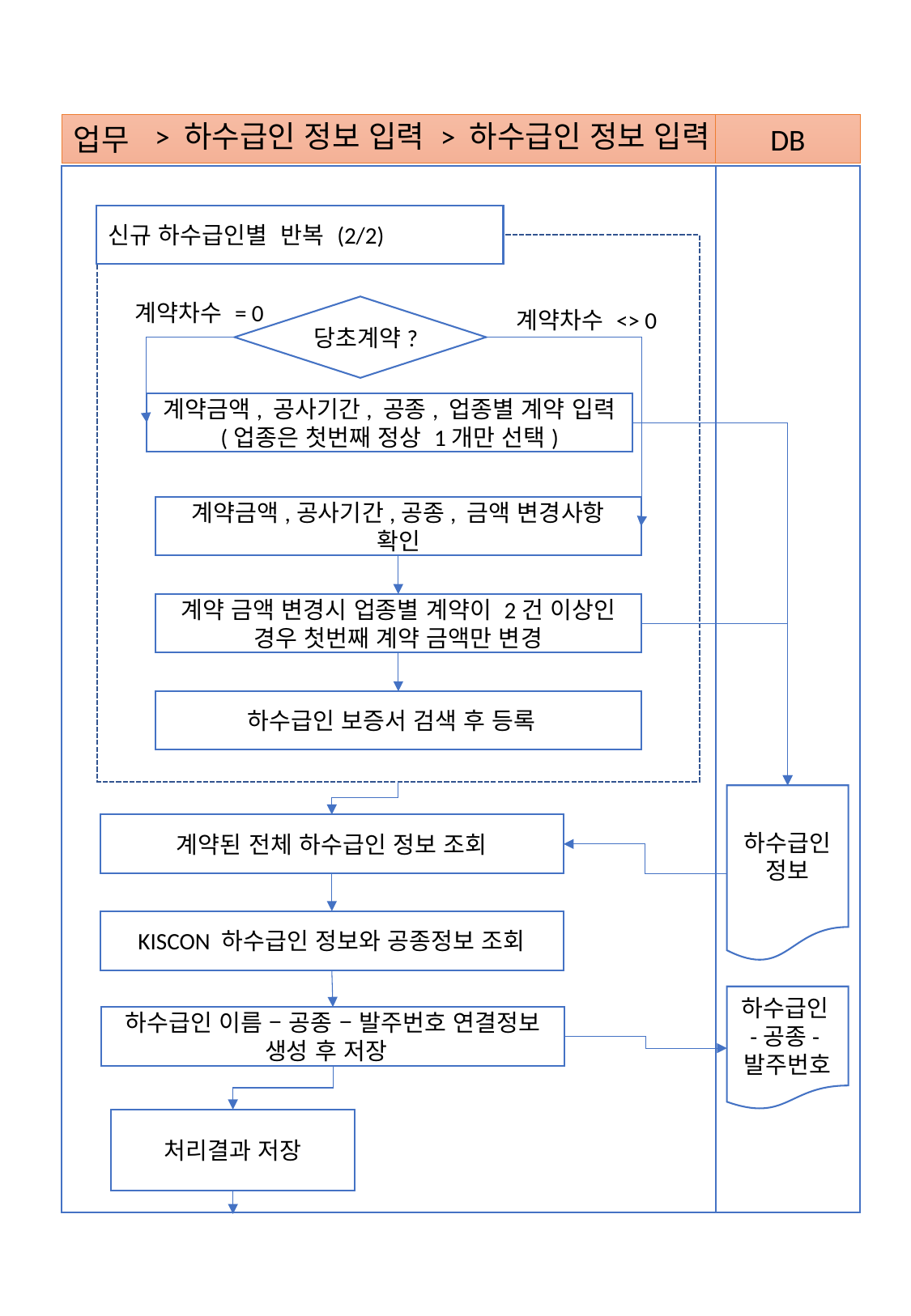

> 하수급인 정보 입력 > 하수급인 정보 입력
신규 하수급인별  반복 (2/2)

계약차수 = 0
당초계약?
계약차수 <> 0
계약금액, 공사기간, 공종, 업종별 계약 입력
(업종은 첫번째 정상 1개만 선택)
계약금액,공사기간,공종, 금액 변경사항 확인
계약 금액 변경시 업종별 계약이 2건 이상인 경우 첫번째 계약 금액만 변경
하수급인 보증서 검색 후 등록
하수급인
정보
계약된 전체 하수급인 정보 조회
KISCON 하수급인 정보와 공종정보 조회
하수급인-공종-발주번호
하수급인 이름 – 공종 – 발주번호 연결정보 생성 후 저장
처리결과 저장